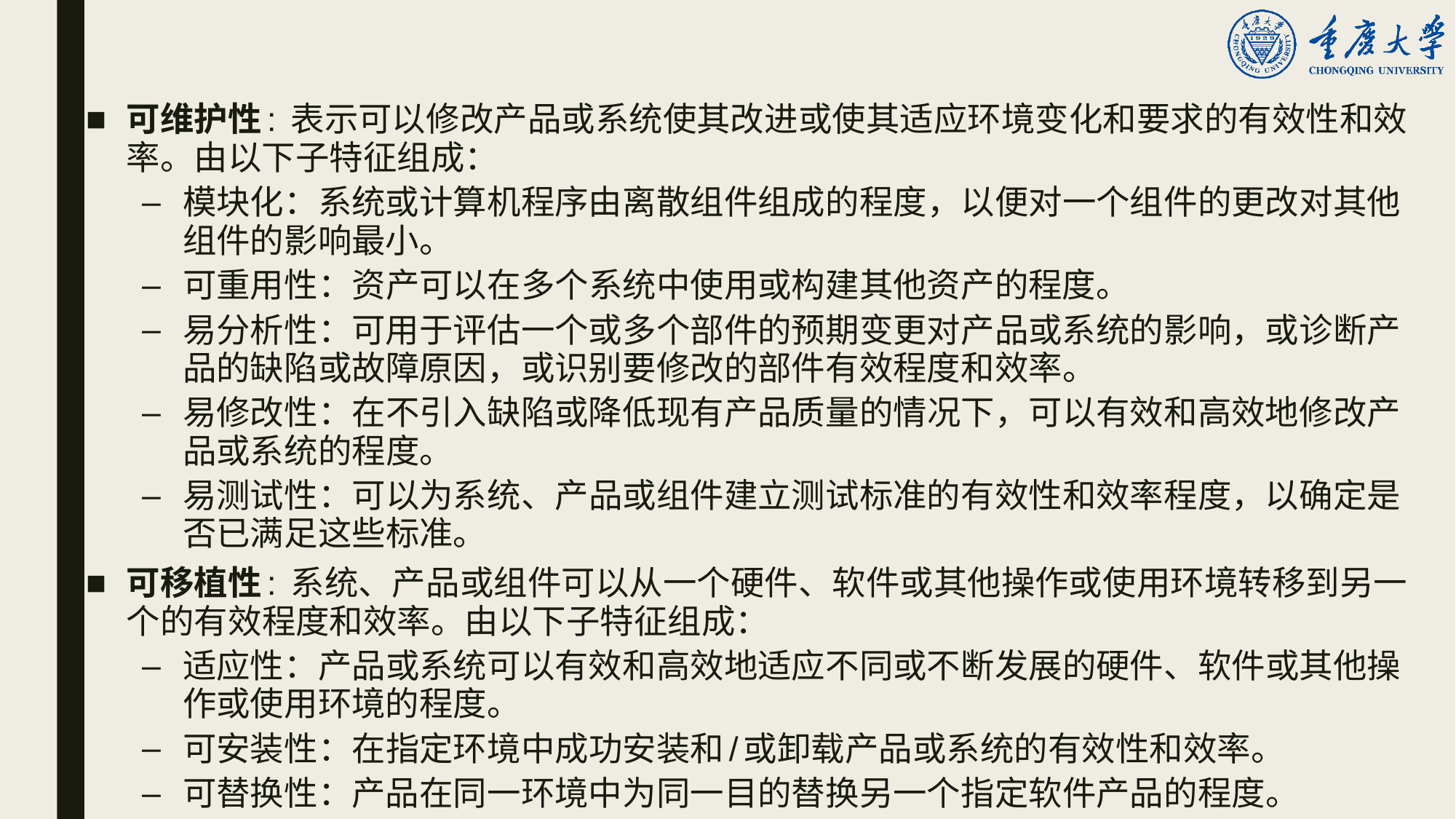

可维护性: 表示可以修改产品或系统使其改进或使其适应环境变化和要求的有效性和效率。由以下子特征组成：
模块化：系统或计算机程序由离散组件组成的程度，以便对一个组件的更改对其他组件的影响最小。
可重用性：资产可以在多个系统中使用或构建其他资产的程度。
易分析性：可用于评估一个或多个部件的预期变更对产品或系统的影响，或诊断产品的缺陷或故障原因，或识别要修改的部件有效程度和效率。
易修改性：在不引入缺陷或降低现有产品质量的情况下，可以有效和高效地修改产品或系统的程度。
易测试性：可以为系统、产品或组件建立测试标准的有效性和效率程度，以确定是否已满足这些标准。
可移植性: 系统、产品或组件可以从一个硬件、软件或其他操作或使用环境转移到另一个的有效程度和效率。由以下子特征组成：
适应性：产品或系统可以有效和高效地适应不同或不断发展的硬件、软件或其他操作或使用环境的程度。
可安装性：在指定环境中成功安装和/或卸载产品或系统的有效性和效率。
可替换性：产品在同一环境中为同一目的替换另一个指定软件产品的程度。